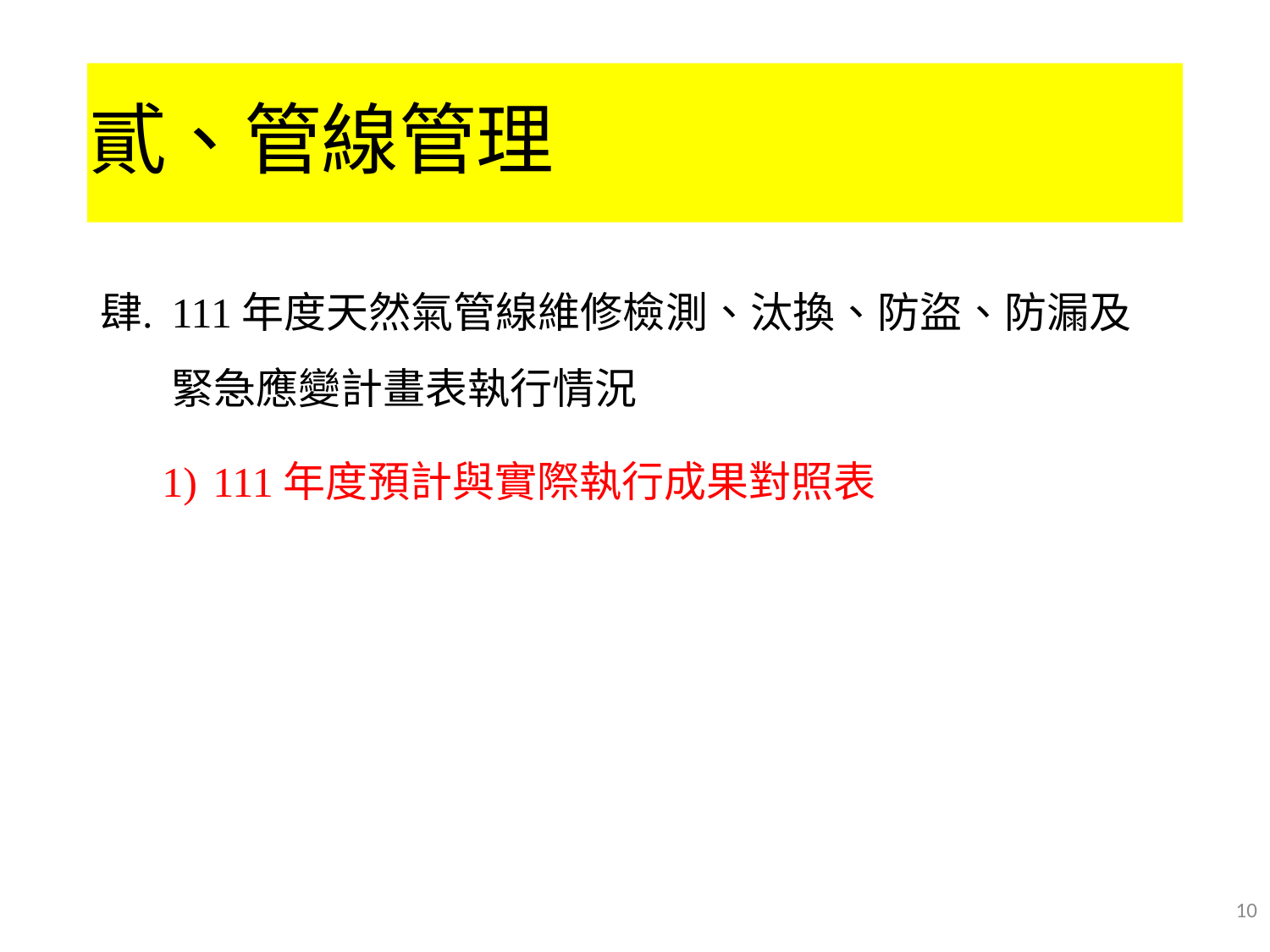

# 貳、管線管理
111年度天然氣管線維修檢測、汰換、防盜、防漏及緊急應變計畫表執行情況
111年度預計與實際執行成果對照表
10